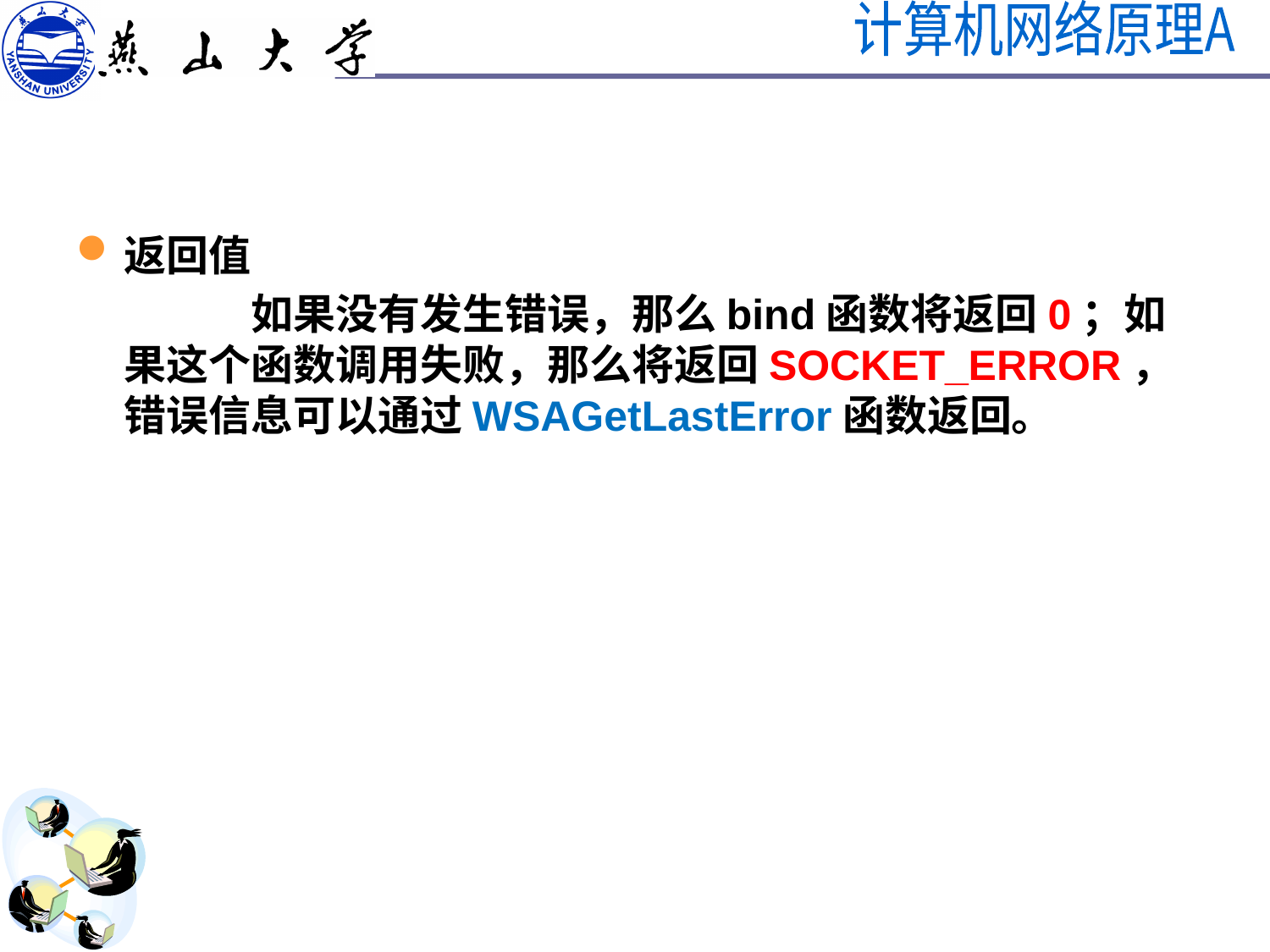

返回值
		如果没有发生错误，那么bind函数将返回0；如果这个函数调用失败，那么将返回SOCKET_ERROR，错误信息可以通过WSAGetLastError函数返回。
61